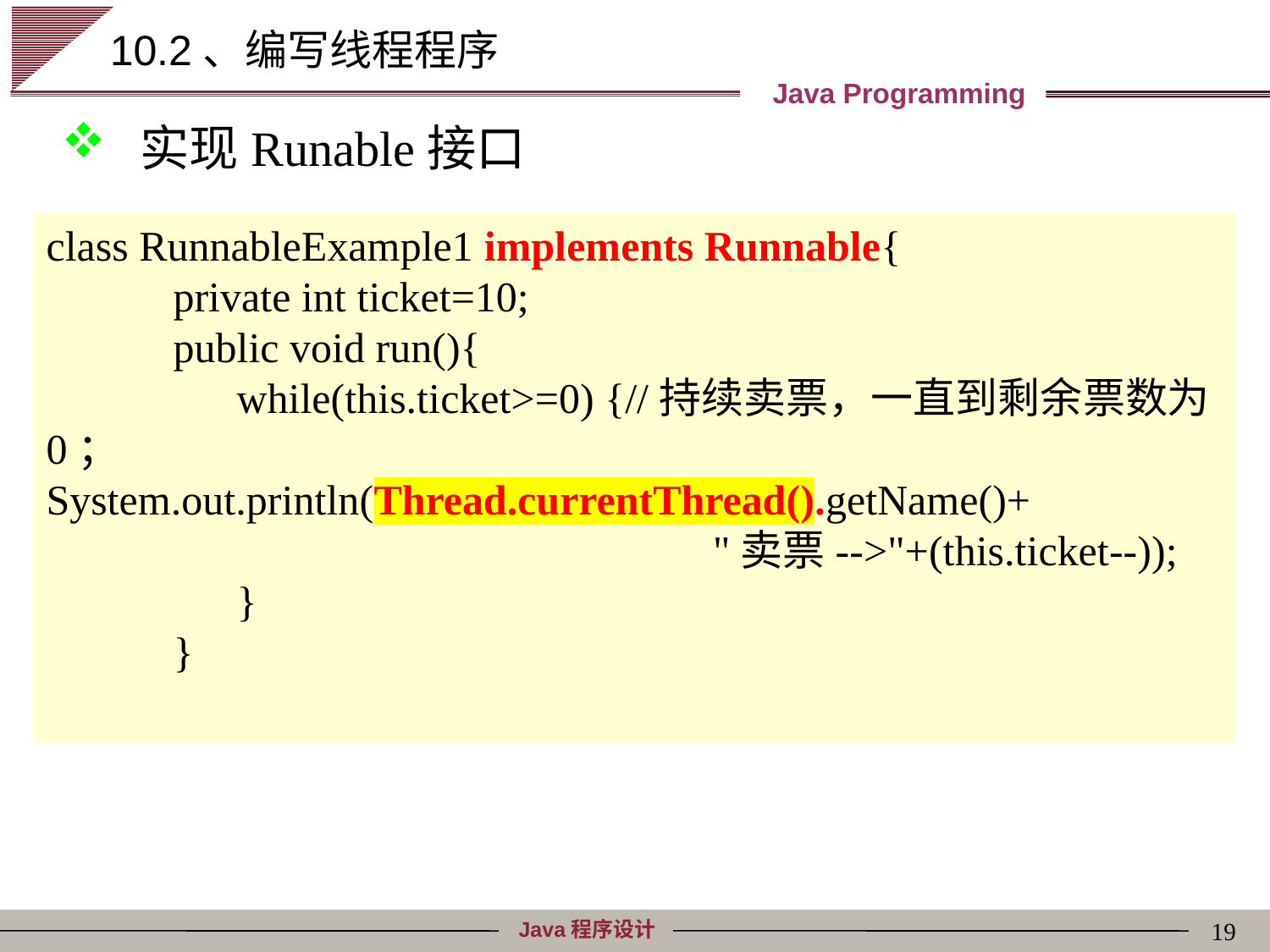

# 10.2、编写线程程序
  实现Runable接口
class RunnableExample1 implements Runnable{
	private int ticket=10;
	public void run(){
	      while(this.ticket>=0) {//持续卖票，一直到剩余票数为0；	                 System.out.println(Thread.currentThread().getName()+
                                                               "卖票-->"+(this.ticket--));
	      }
	}